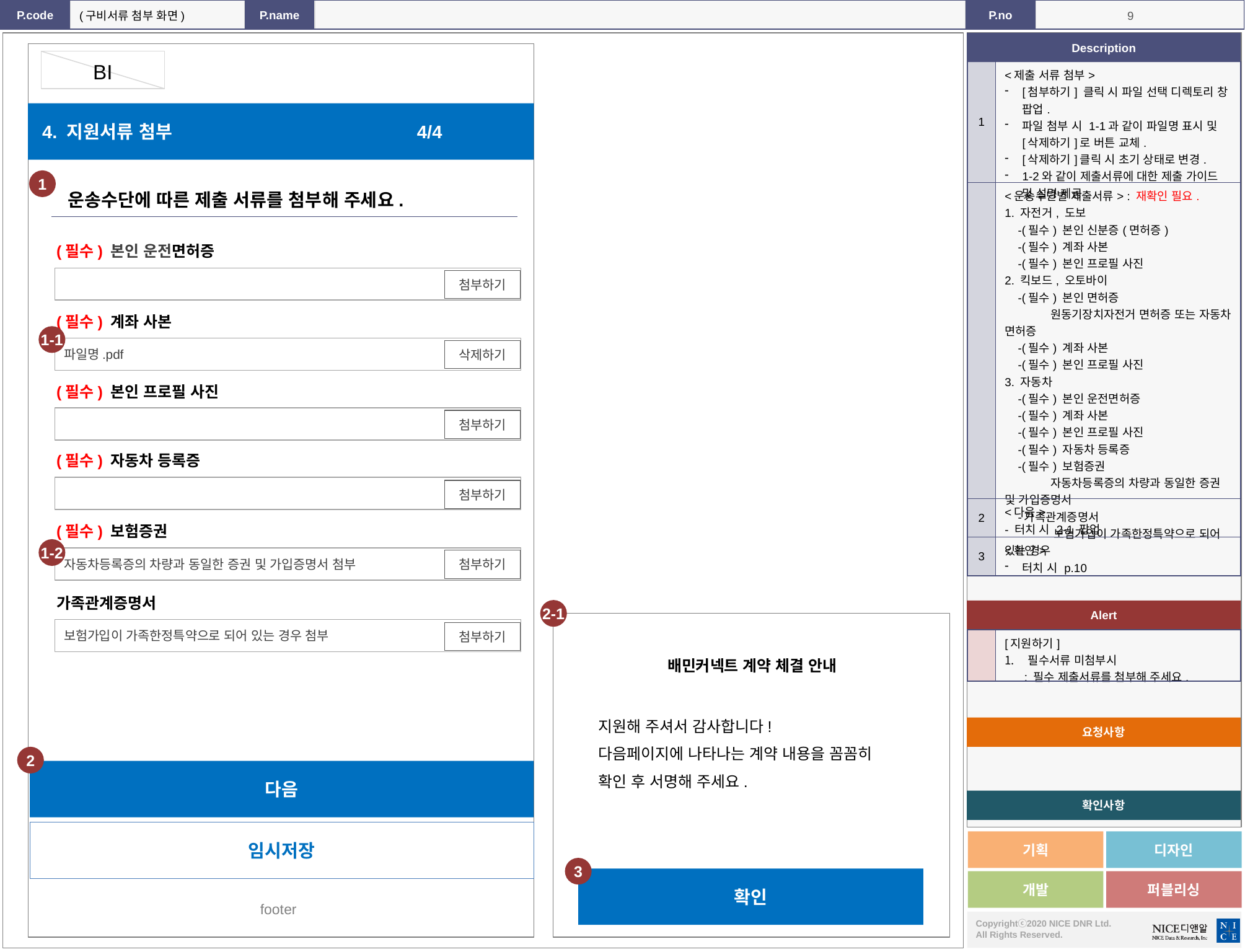

(구비서류 첨부 화면)

BI
| 1 | <제출 서류 첨부> [첨부하기] 클릭 시 파일 선택 디렉토리 창 팝업. 파일 첨부 시 1-1과 같이 파일명 표시 및 [삭제하기]로 버튼 교체. [삭제하기]클릭 시 초기 상태로 변경. 1-2와 같이 제출서류에 대한 제출 가이드 및 설명 제공 |
| --- | --- |
|  | <운송수단별 제출서류> : 재확인 필요. 1. 자전거, 도보 -(필수) 본인 신분증(면허증) -(필수) 계좌 사본 -(필수) 본인 프로필 사진 2. 킥보드, 오토바이 -(필수) 본인 면허증 원동기장치자전거 면허증 또는 자동차 면허증 -(필수) 계좌 사본 -(필수) 본인 프로필 사진 3. 자동차 -(필수) 본인 운전면허증 -(필수) 계좌 사본 -(필수) 본인 프로필 사진 -(필수) 자동차 등록증 -(필수) 보험증권 자동차등록증의 차량과 동일한 증권 및 가입증명서 -가족관계증명서 보험가입이 가족한정특약으로 되어 있는 경우 |
| 2 | <다음> - 터치 시 2-1 팝업 |
| 3 | <확인> 터치 시 p.10 |
 4. 지원서류 첨부                                               4/4
1
운송수단에 따른 제출 서류를 첨부해 주세요.
(필수) 본인 운전면허증

첨부하기
(필수) 계좌 사본
1-1
파일명.pdf
삭제하기
(필수) 본인 프로필 사진

첨부하기
(필수) 자동차 등록증

첨부하기
(필수) 보험증권
1-2
자동차등록증의 차량과 동일한 증권 및 가입증명서 첨부
첨부하기
가족관계증명서
2-1
Alert

보험가입이 가족한정특약으로 되어 있는 경우 첨부
첨부하기
|  | [지원하기] 필수서류 미첨부시 : 필수 제출서류를 첨부해 주세요. |
| --- | --- |
배민커넥트 계약 체결 안내
지원해 주셔서 감사합니다!
다음페이지에 나타나는 계약 내용을 꼼꼼히
확인 후 서명해 주세요.

요청사항
2
다음
확인사항
임시저장
기획
디자인
3
확인
개발
퍼블리싱
footer